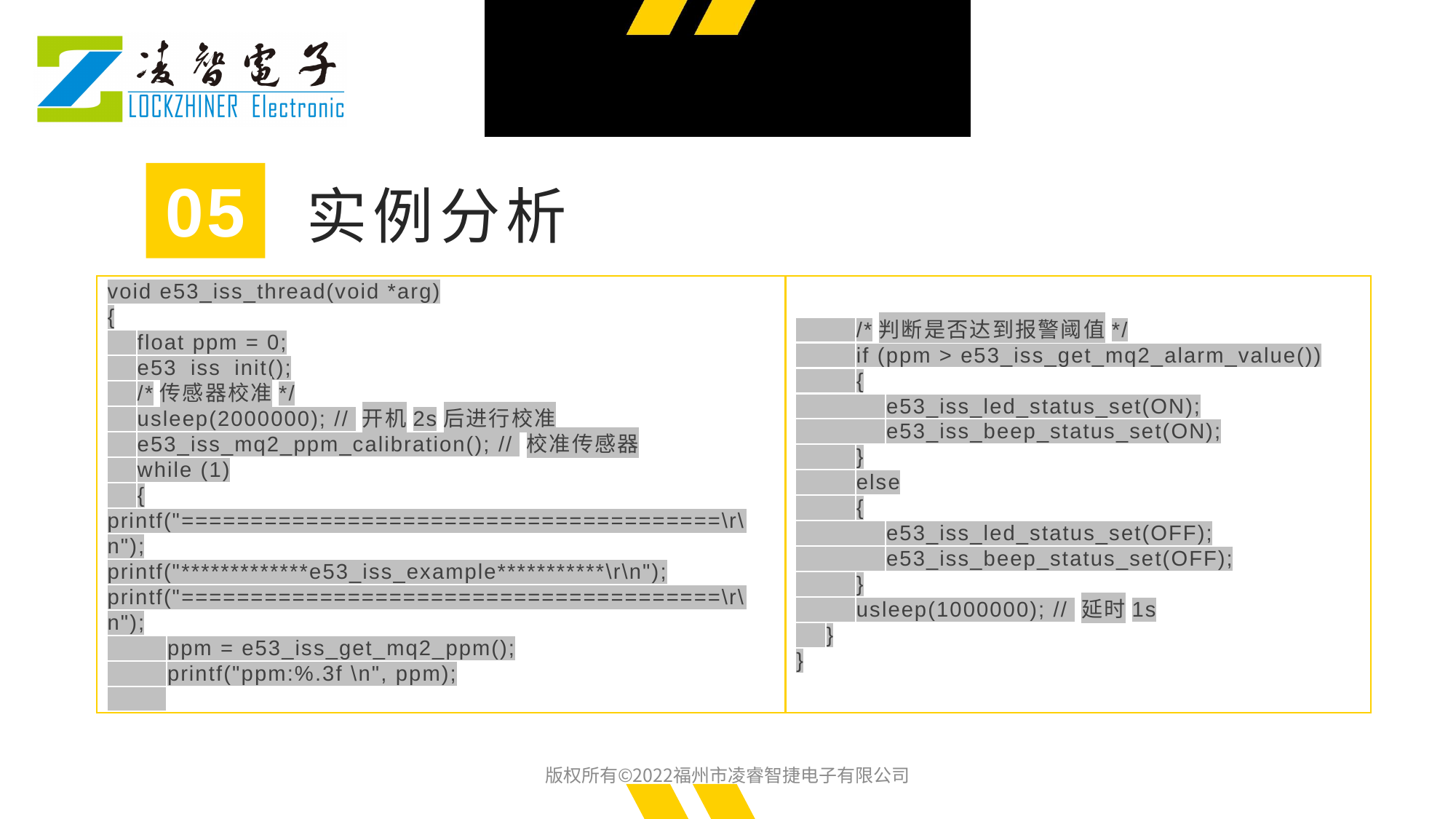

05
实例分析
void e53_iss_thread(void *arg)
{
    float ppm = 0;
    e53_iss_init();
    /*传感器校准*/
    usleep(2000000); // 开机2s后进行校准
    e53_iss_mq2_ppm_calibration(); // 校准传感器
    while (1)
    {
printf("=======================================\r\n");
printf("*************e53_iss_example***********\r\n");
printf("=======================================\r\n");
        ppm = e53_iss_get_mq2_ppm();
        printf("ppm:%.3f \n", ppm);

        /*判断是否达到报警阈值*/
        if (ppm > e53_iss_get_mq2_alarm_value())
        {
            e53_iss_led_status_set(ON);
            e53_iss_beep_status_set(ON);
        }
        else
        {
            e53_iss_led_status_set(OFF);
            e53_iss_beep_status_set(OFF);
        }
        usleep(1000000); // 延时1s
    }
}
版权所有©2022福州市凌睿智捷电子有限公司
11